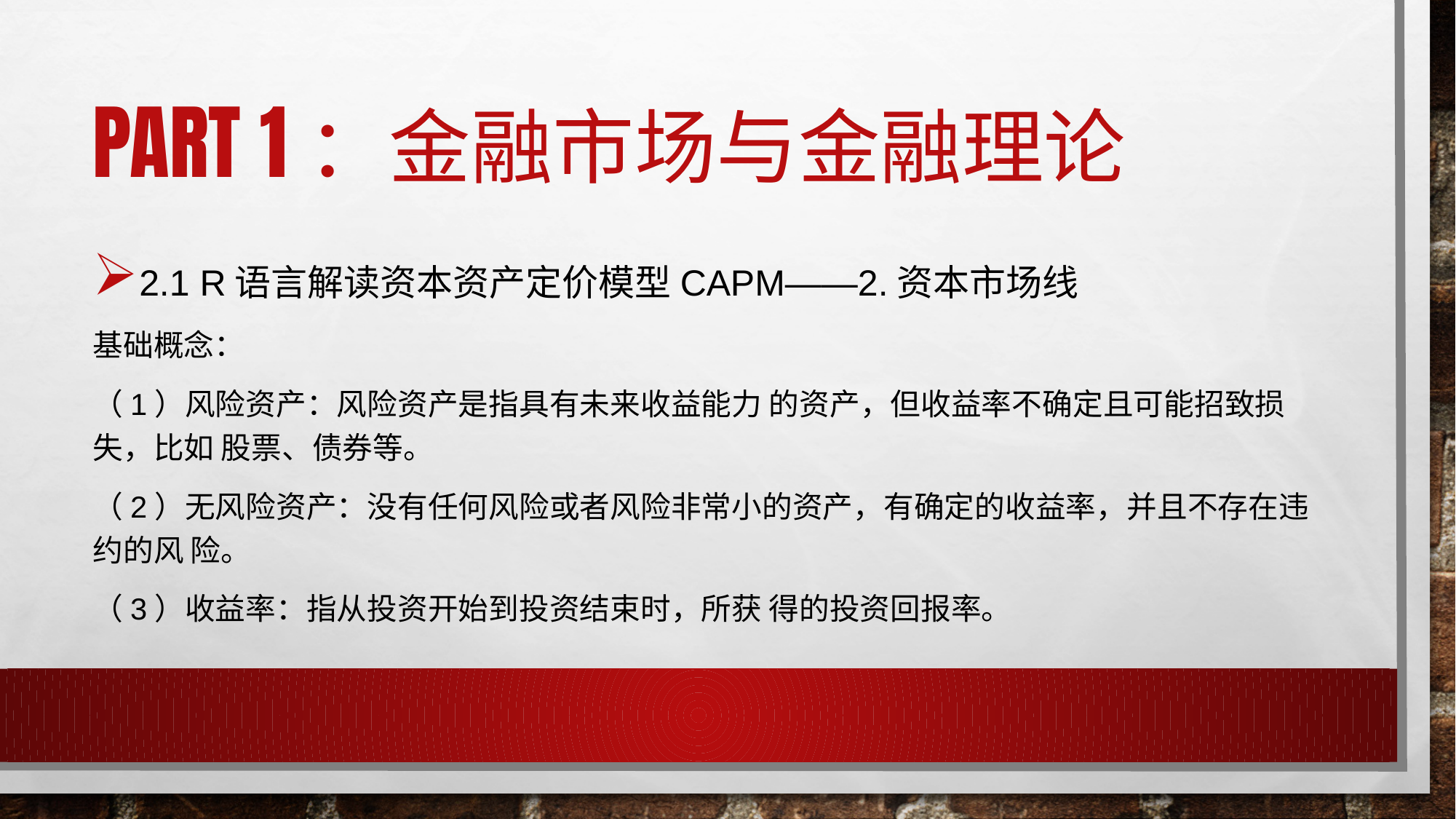

# Part 1：金融市场与金融理论
2.1 R语言解读资本资产定价模型CAPM——2.资本市场线
基础概念：
（1）⻛险资产：⻛险资产是指具有未来收益能⼒ 的资产，但收益率不确定且可能招致损失，⽐如 股票、债券等。
（2）⽆⻛险资产：没有任何⻛险或者⻛险⾮常⼩的资产，有确定的收益率，并且不存在违约的⻛ 险。
（3）收益率：指从投资开始到投资结束时，所获 得的投资回报率。